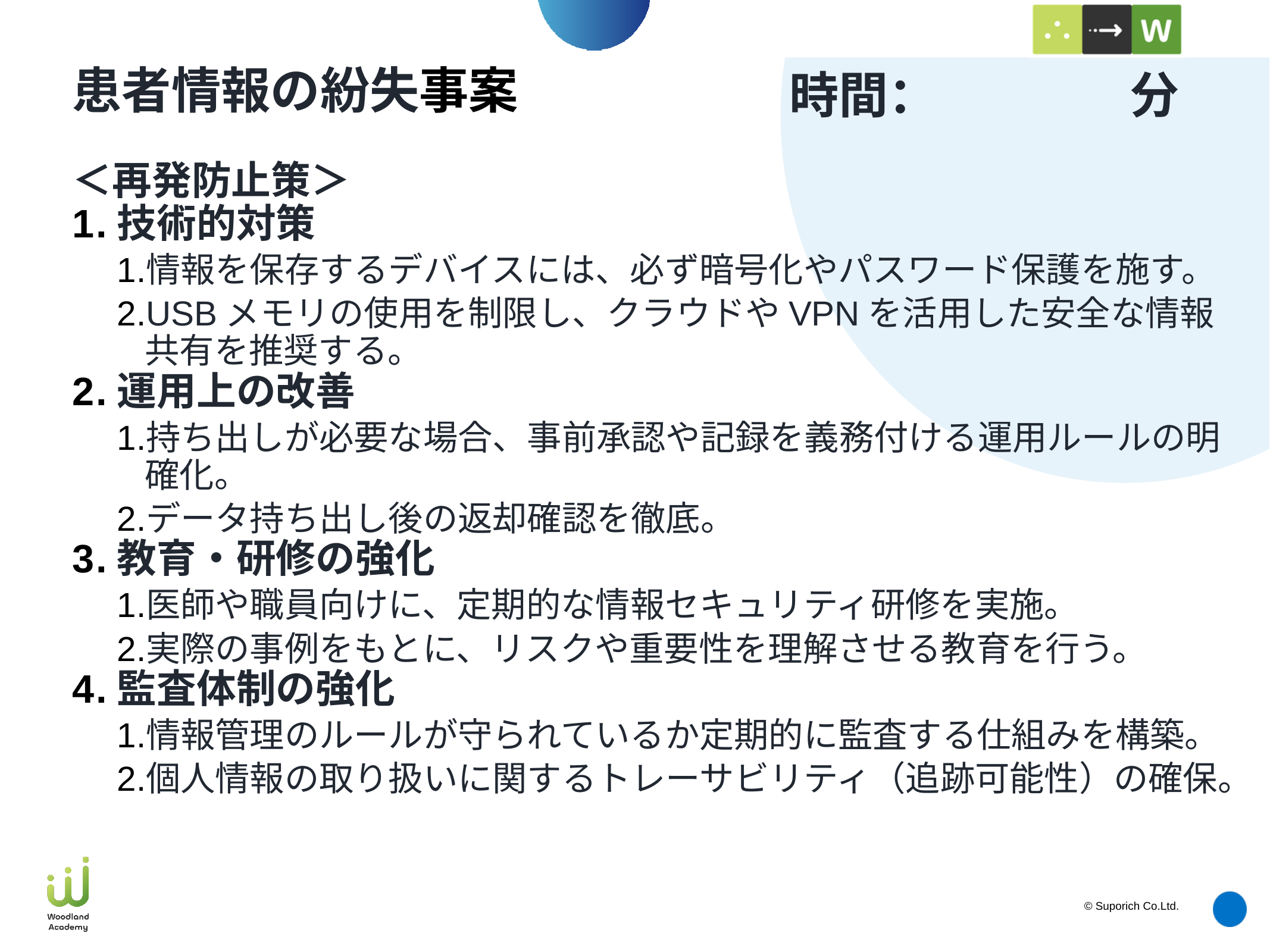

# 患者情報の紛失事案
＜再発防止策＞
技術的対策
情報を保存するデバイスには、必ず暗号化やパスワード保護を施す。
USBメモリの使用を制限し、クラウドやVPNを活用した安全な情報共有を推奨する。
運用上の改善
持ち出しが必要な場合、事前承認や記録を義務付ける運用ルールの明確化。
データ持ち出し後の返却確認を徹底。
教育・研修の強化
医師や職員向けに、定期的な情報セキュリティ研修を実施。
実際の事例をもとに、リスクや重要性を理解させる教育を行う。
監査体制の強化
情報管理のルールが守られているか定期的に監査する仕組みを構築。
個人情報の取り扱いに関するトレーサビリティ（追跡可能性）の確保。